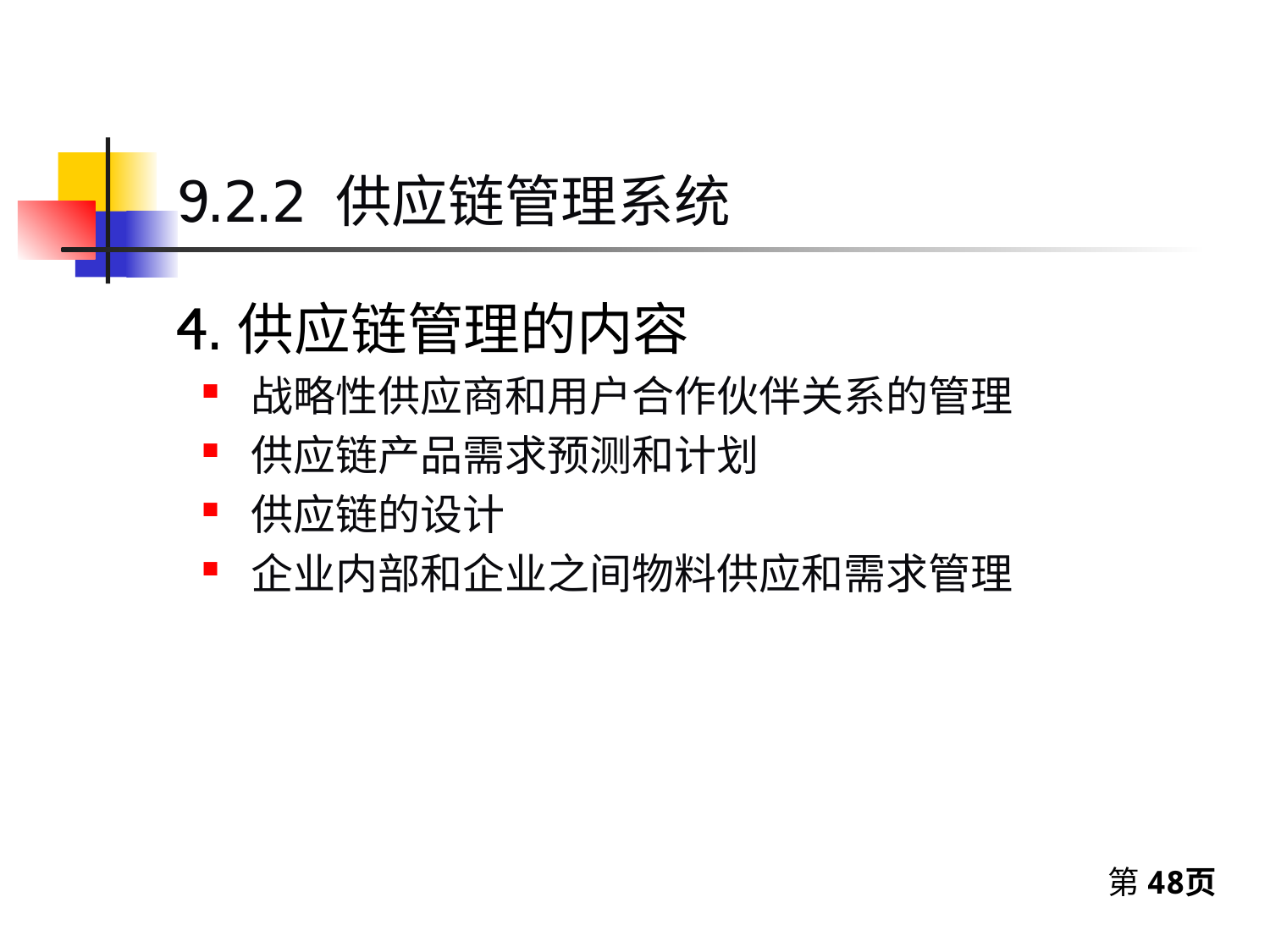

9.2.2 供应链管理系统
4.供应链管理的内容
战略性供应商和用户合作伙伴关系的管理
供应链产品需求预测和计划
供应链的设计
企业内部和企业之间物料供应和需求管理